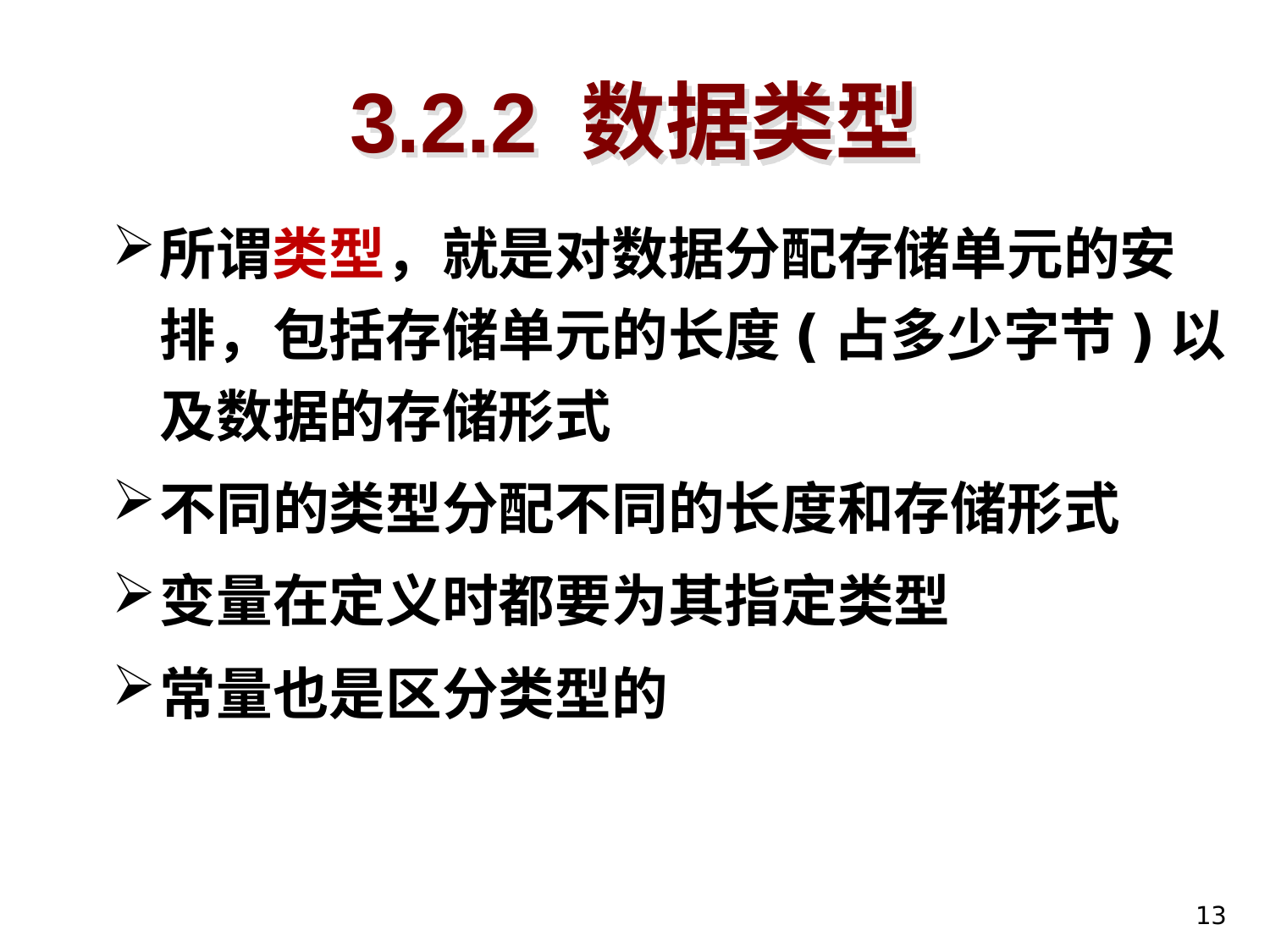

# 3.2.2 数据类型
所谓类型，就是对数据分配存储单元的安排，包括存储单元的长度(占多少字节)以及数据的存储形式
不同的类型分配不同的长度和存储形式
变量在定义时都要为其指定类型
常量也是区分类型的
13